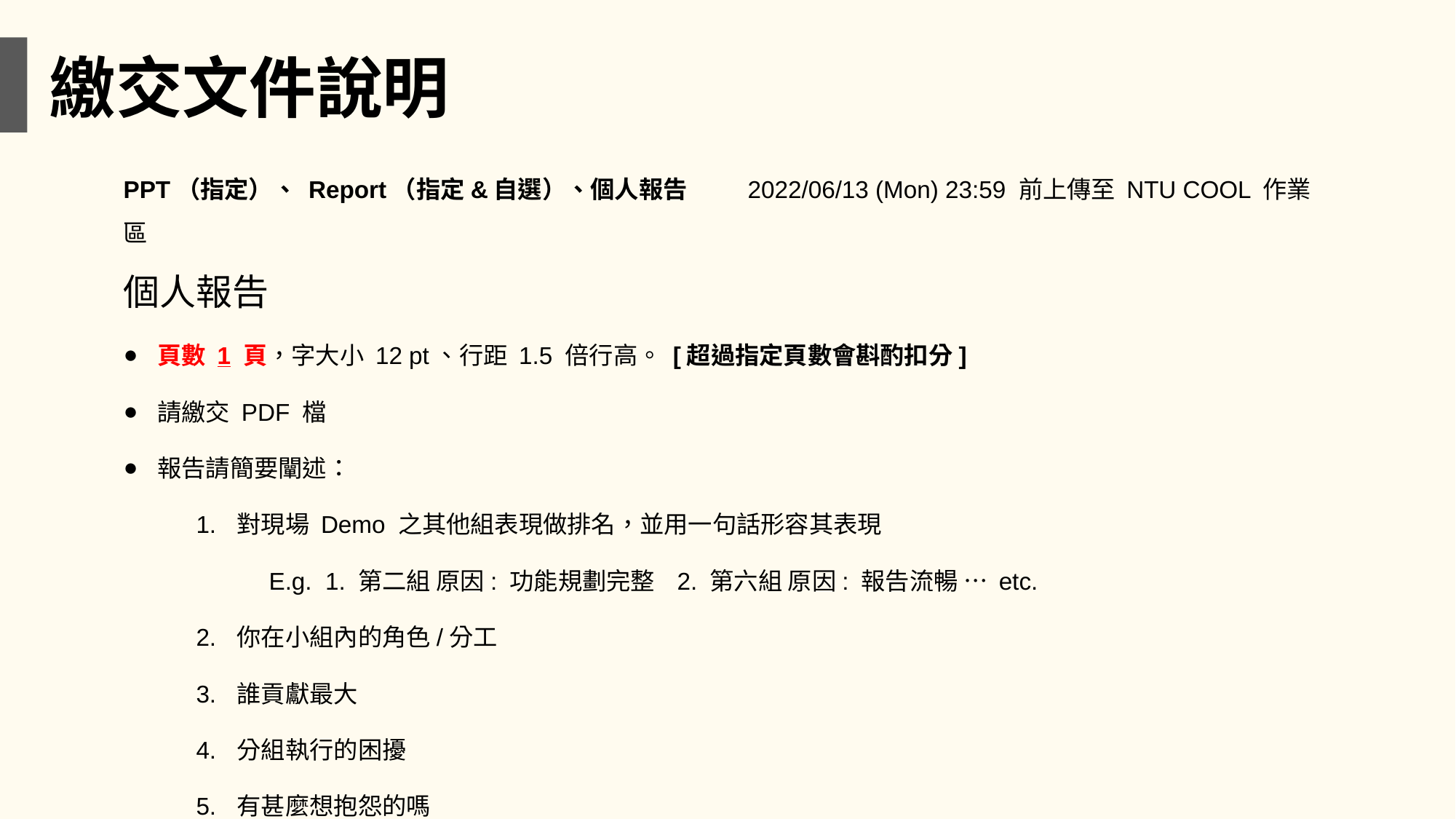

繳交文件說明
PPT（指定）、 Report（指定&自選）、個人報告          2022/06/13 (Mon) 23:59 前上傳至 NTU COOL 作業區
個人報告
頁數 1 頁，字大小 12 pt、行距 1.5 倍行高。 [超過指定頁數會斟酌扣分]
請繳交 PDF 檔
報告請簡要闡述：
對現場 Demo 之其他組表現做排名，並用一句話形容其表現
E.g.  1. 第二組 原因: 功能規劃完整   2. 第六組 原因: 報告流暢 … etc.
你在小組內的角色/分工
誰貢獻最大
分組執行的困擾
有甚麼想抱怨的嗎